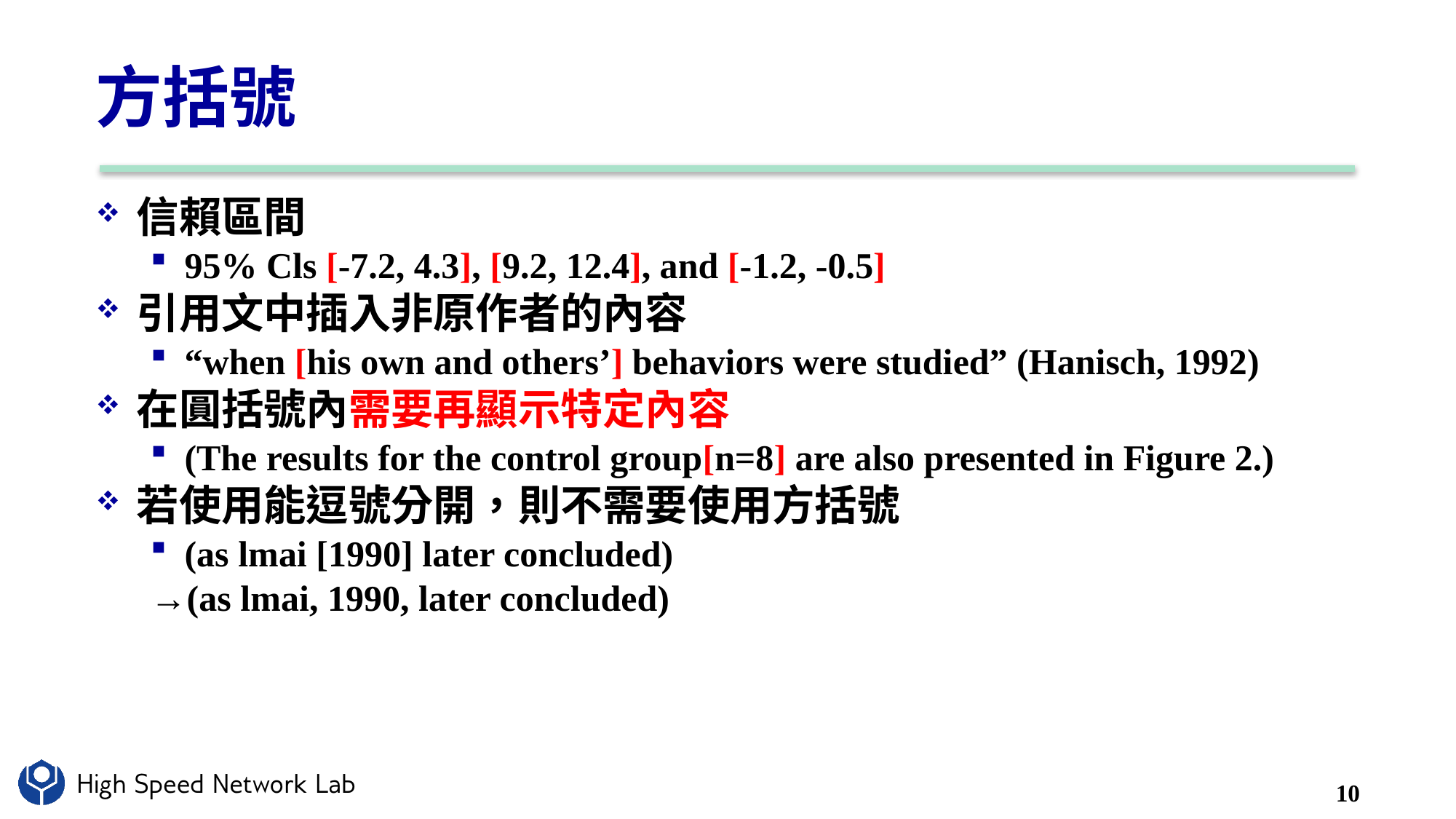

# 方括號
信賴區間
95% Cls [-7.2, 4.3], [9.2, 12.4], and [-1.2, -0.5]
引用文中插入非原作者的內容
“when [his own and others’] behaviors were studied” (Hanisch, 1992)
在圓括號內需要再顯示特定內容
(The results for the control group[n=8] are also presented in Figure 2.)
若使用能逗號分開，則不需要使用方括號
(as lmai [1990] later concluded)
→(as lmai, 1990, later concluded)

10